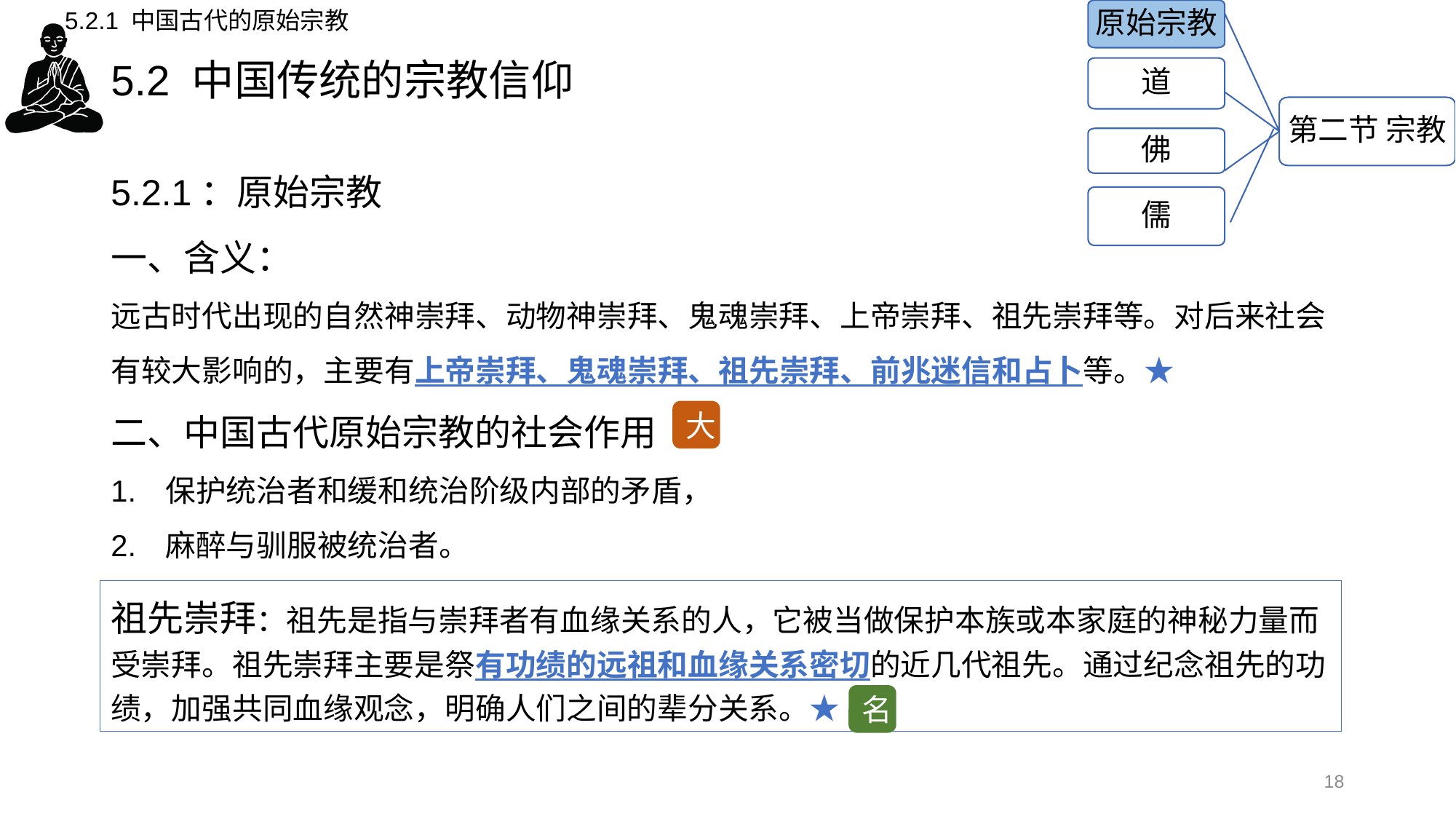

5.2.1 中国古代的原始宗教
原始宗教
# 5.2 中国传统的宗教信仰
道

第二节 宗教

佛
5.2.1：原始宗教
一、含义：
远古时代出现的自然神崇拜、动物神崇拜、鬼魂崇拜、上帝崇拜、祖先崇拜等。对后来社会有较大影响的，主要有上帝崇拜、鬼魂崇拜、祖先崇拜、前兆迷信和占卜等。★
二、中国古代原始宗教的社会作用
保护统治者和缓和统治阶级内部的矛盾，
麻醉与驯服被统治者。

儒
大
祖先崇拜：祖先是指与崇拜者有血缘关系的人，它被当做保护本族或本家庭的神秘力量而受崇拜。祖先崇拜主要是祭有功绩的远祖和血缘关系密切的近几代祖先。通过纪念祖先的功绩，加强共同血缘观念，明确人们之间的辈分关系。★
名
18